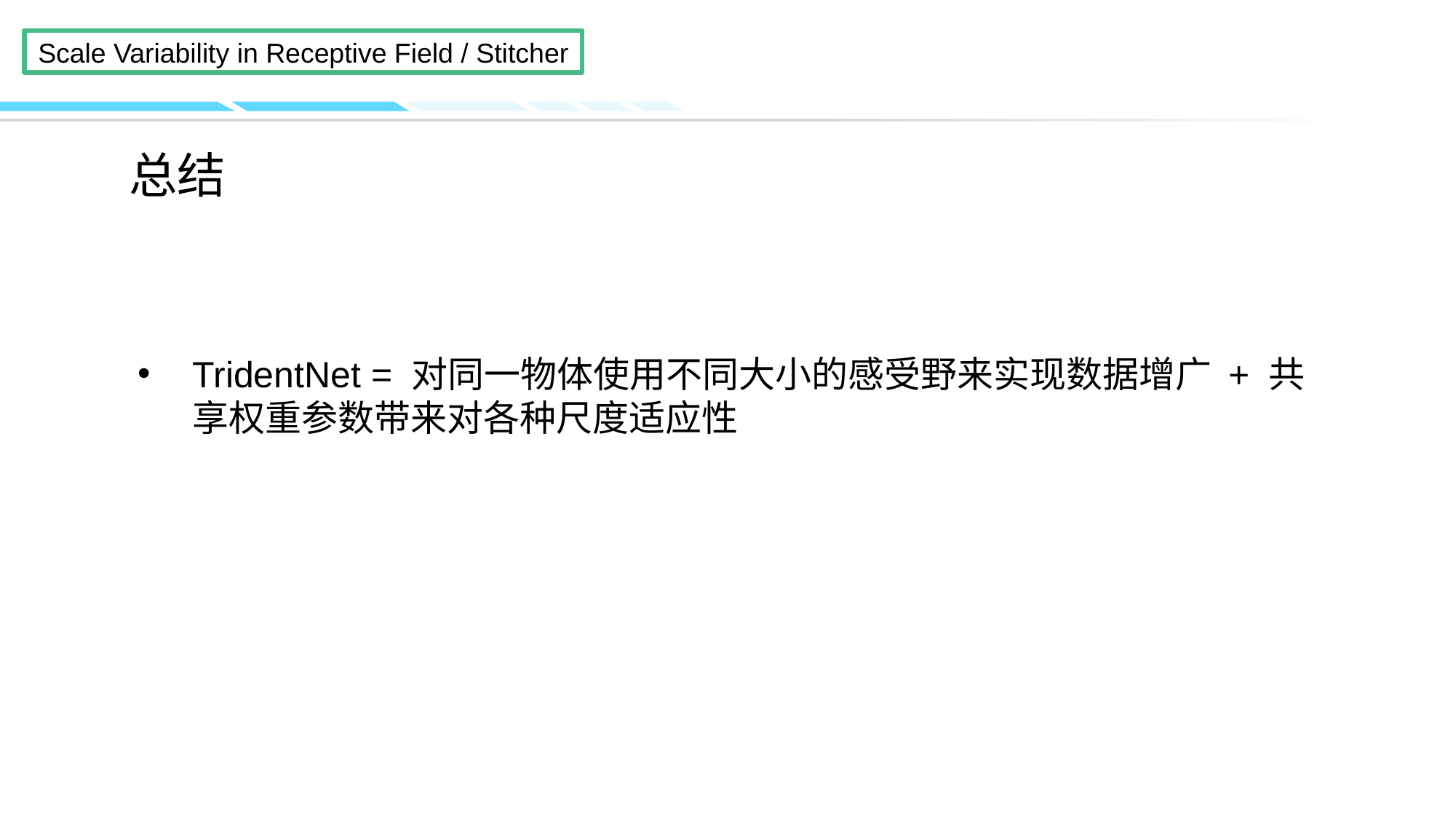

TridentNet = 对同一物体使用不同大小的感受野来实现数据增广 + 共享权重参数带来对各种尺度适应性